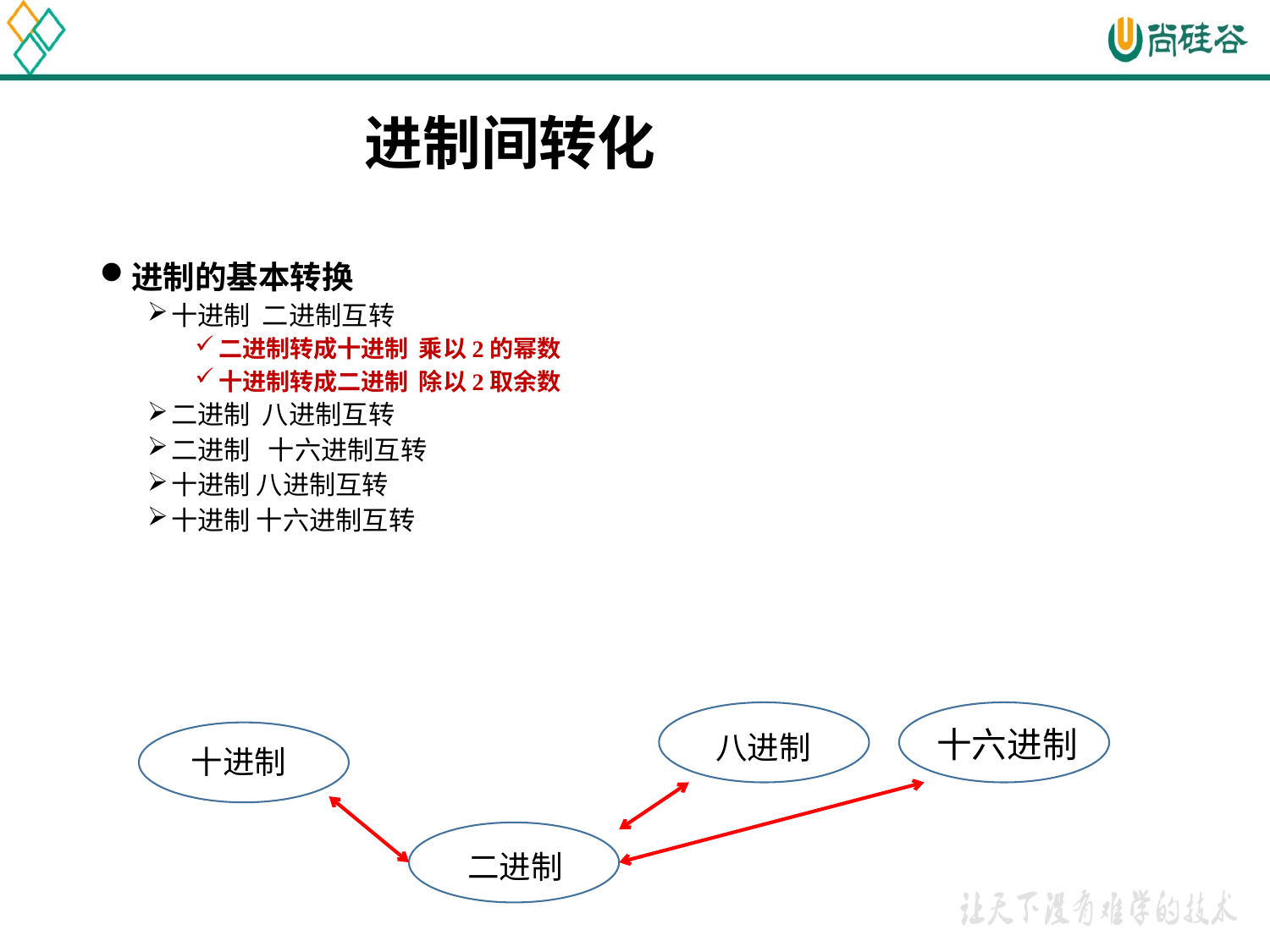

# 进制间转化
进制的基本转换
十进制  二进制互转
二进制转成十进制  乘以2的幂数
十进制转成二进制  除以2取余数
二进制  八进制互转
二进制   十六进制互转
十进制 八进制互转
十进制 十六进制互转

十六进制
八进制

十进制

二进制